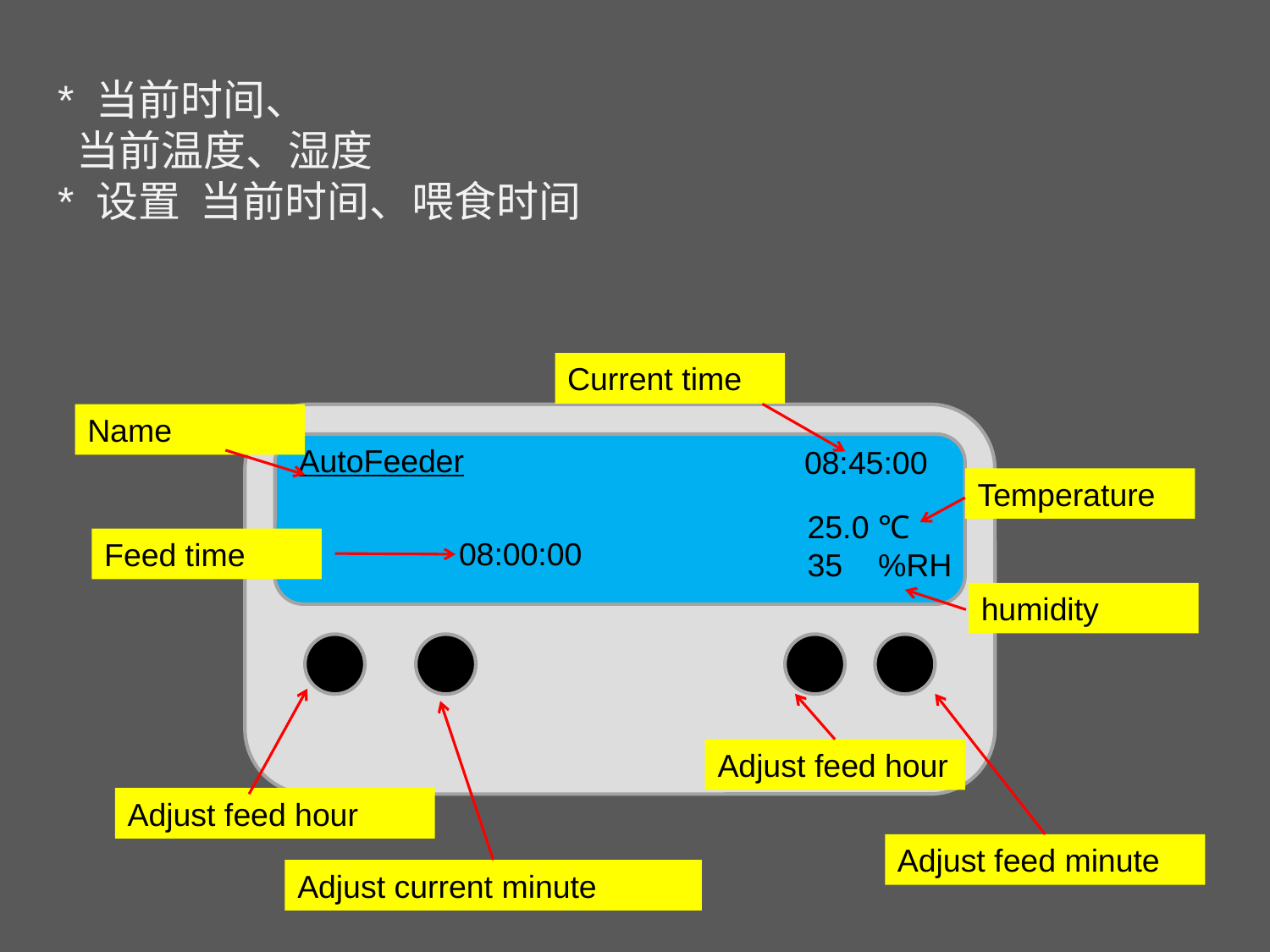

# * 当前时间、 当前温度、湿度 * 设置  当前时间、喂食时间
Current time
Name

25.0 ℃
35    %RH
 08:00:00

Adjust feed hour
AutoFeeder
08:45:00
Temperature
Feed time
humidity
Adjust feed hour
Adjust feed minute
Adjust current minute